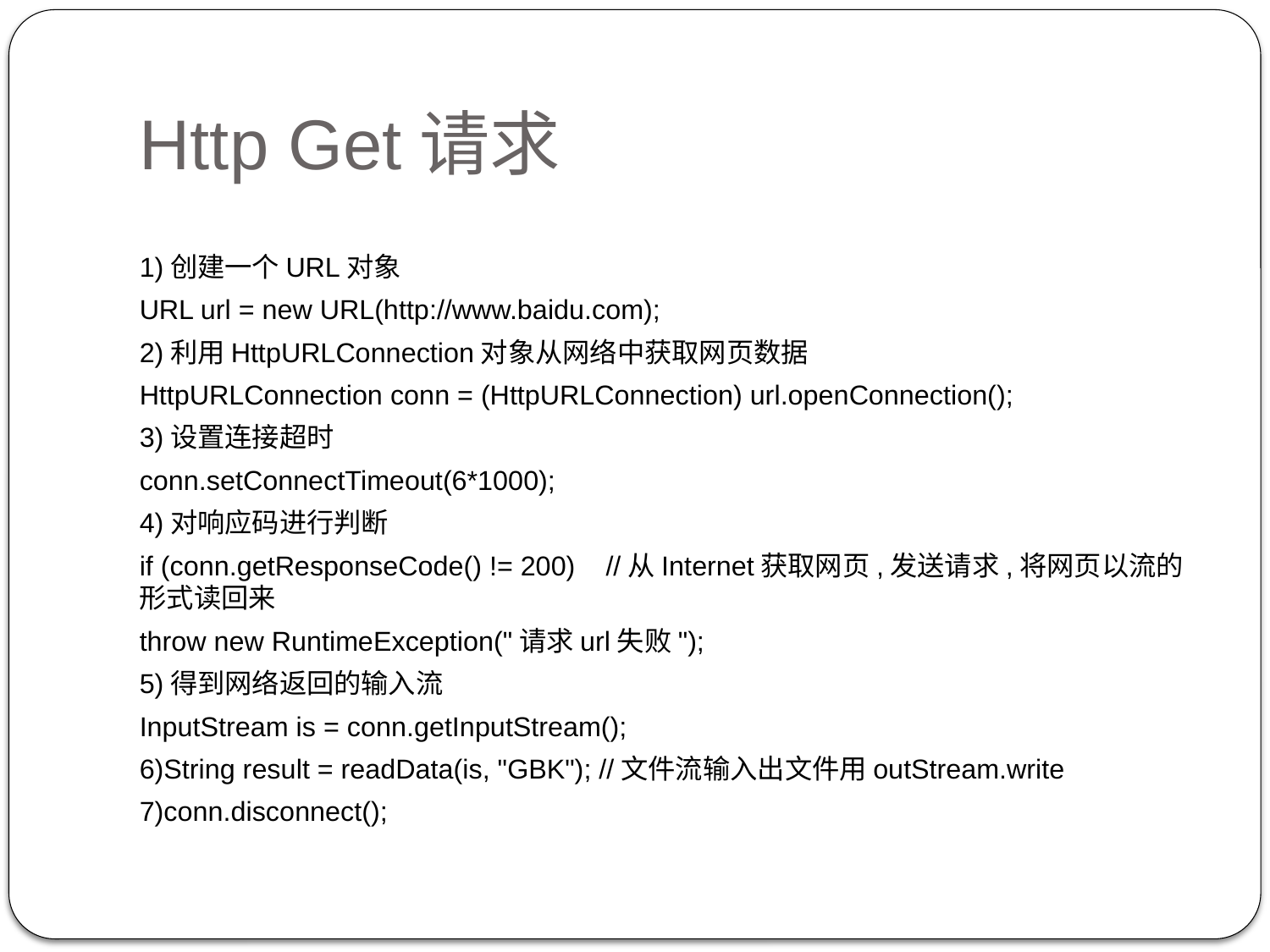

# Http Get请求

1)创建一个URL对象
URL url = new URL(http://www.baidu.com);
2)利用HttpURLConnection对象从网络中获取网页数据
HttpURLConnection conn = (HttpURLConnection) url.openConnection();
3)设置连接超时
conn.setConnectTimeout(6*1000);
4)对响应码进行判断
if (conn.getResponseCode() != 200)    //从Internet获取网页,发送请求,将网页以流的形式读回来
throw new RuntimeException("请求url失败");
5)得到网络返回的输入流
InputStream is = conn.getInputStream();
6)String result = readData(is, "GBK"); //文件流输入出文件用outStream.write
7)conn.disconnect();